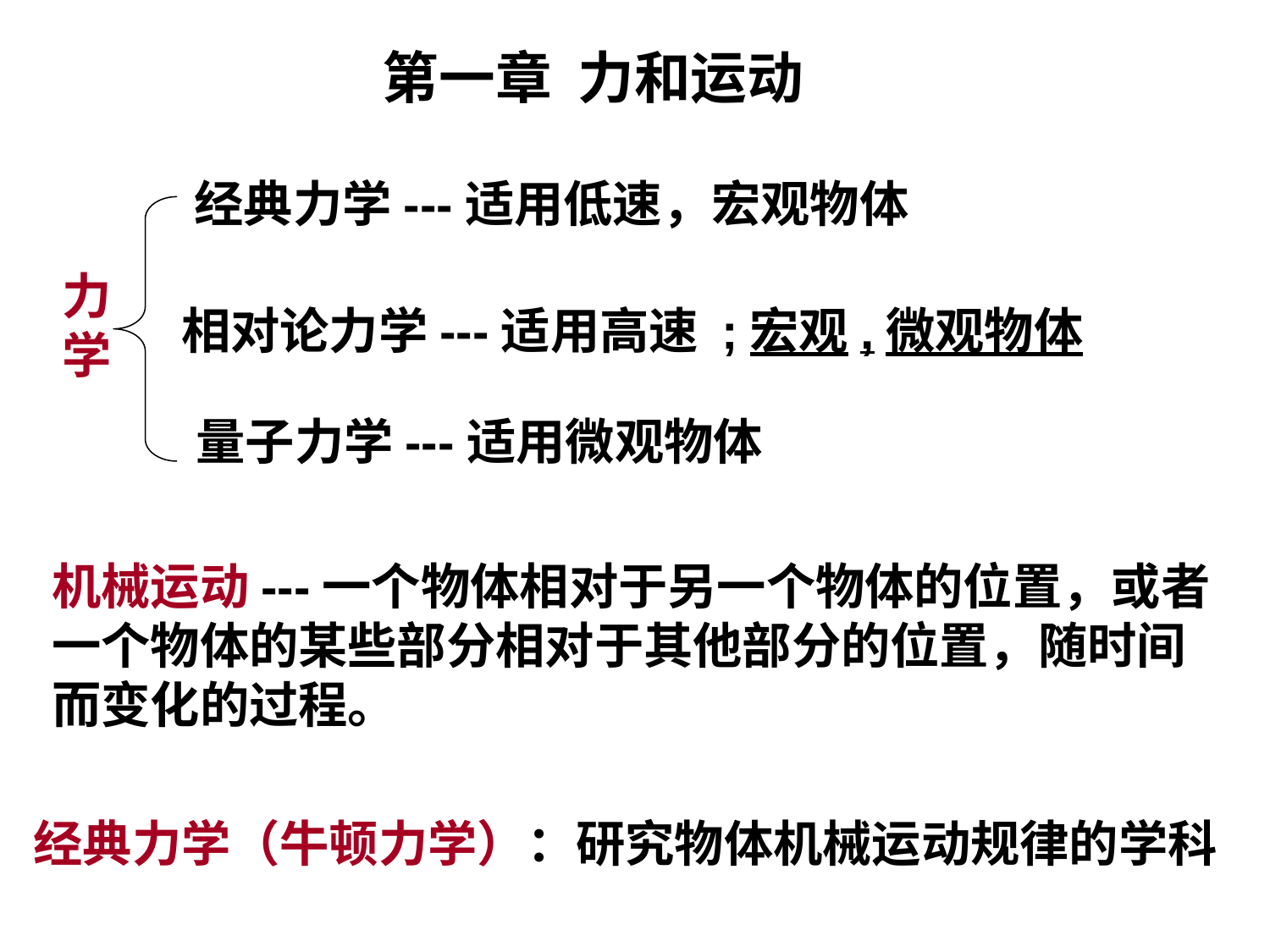

第一章  力和运动
经典力学---适用低速，宏观物体

力学
相对论力学---适用高速 ;宏观,微观物体
量子力学---适用微观物体
机械运动---一个物体相对于另一个物体的位置，或者一个物体的某些部分相对于其他部分的位置，随时间而变化的过程。
经典力学（牛顿力学）：研究物体机械运动规律的学科